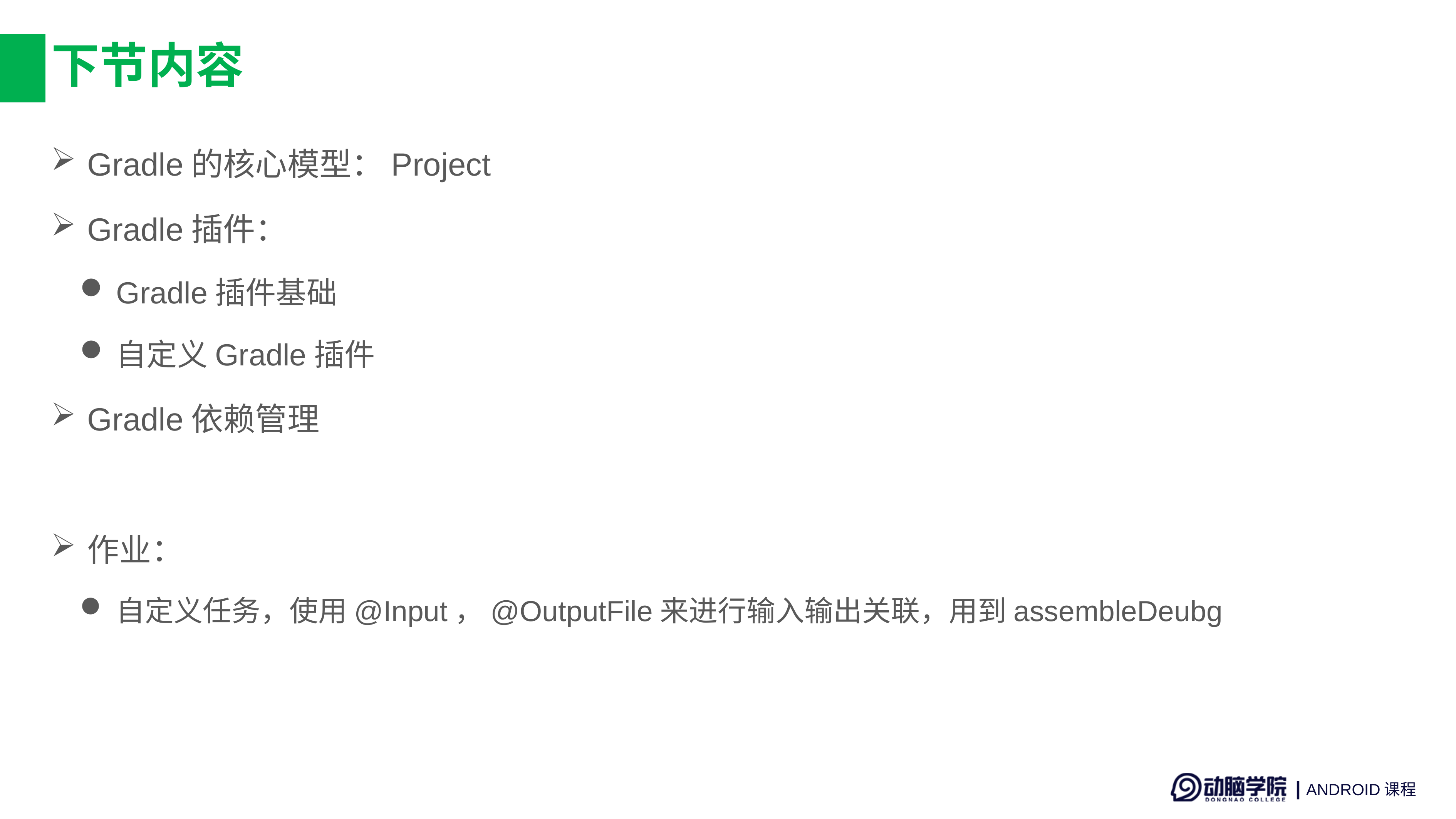

# 下节内容
Gradle的核心模型：Project
Gradle插件：
Gradle插件基础
自定义Gradle插件
Gradle依赖管理

作业：
自定义任务，使用@Input，@OutputFile来进行输入输出关联，用到assembleDeubg